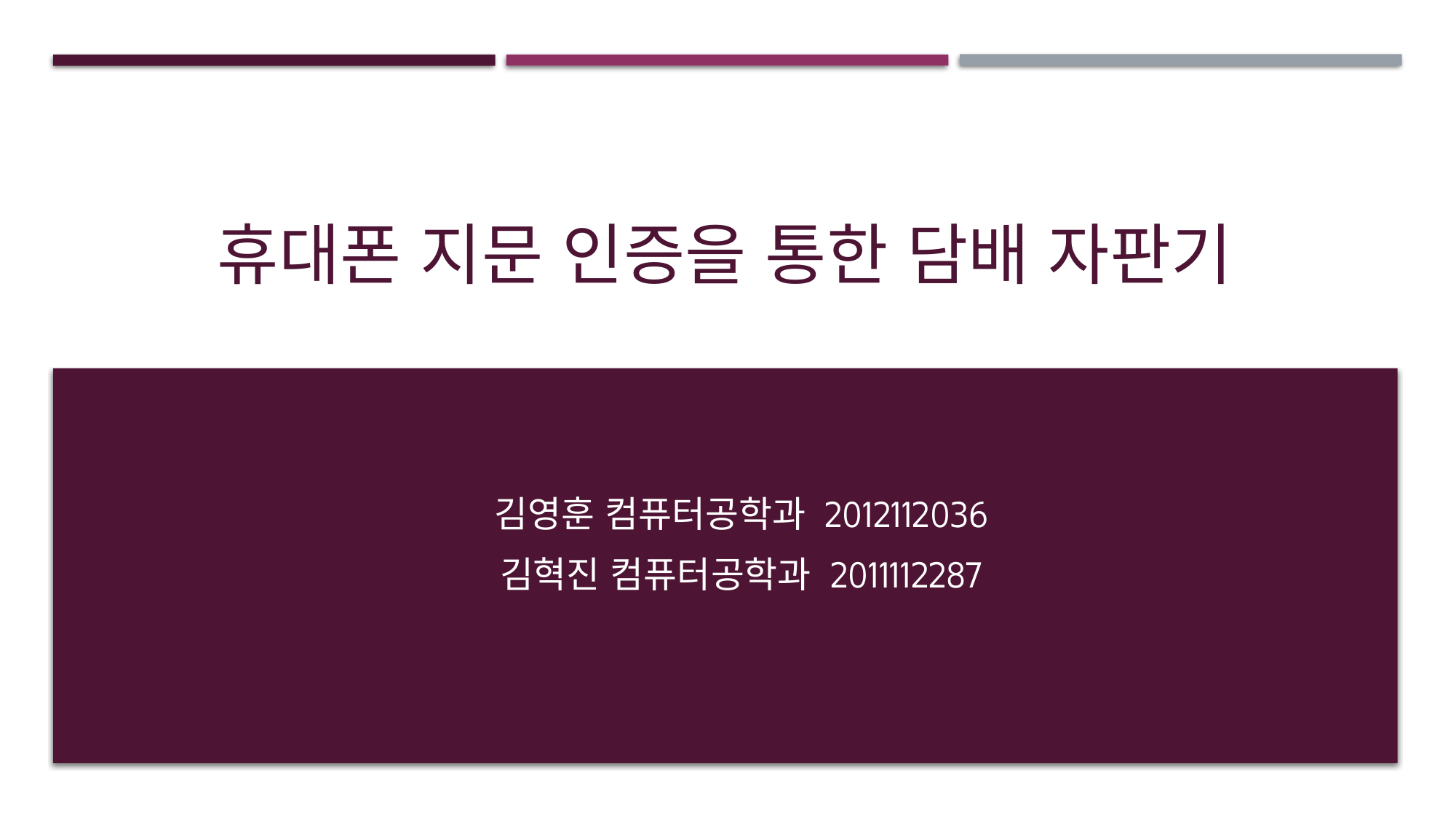

# 휴대폰 지문 인증을 통한 담배 자판기
김영훈 컴퓨터공학과 2012112036
김혁진 컴퓨터공학과 2011112287